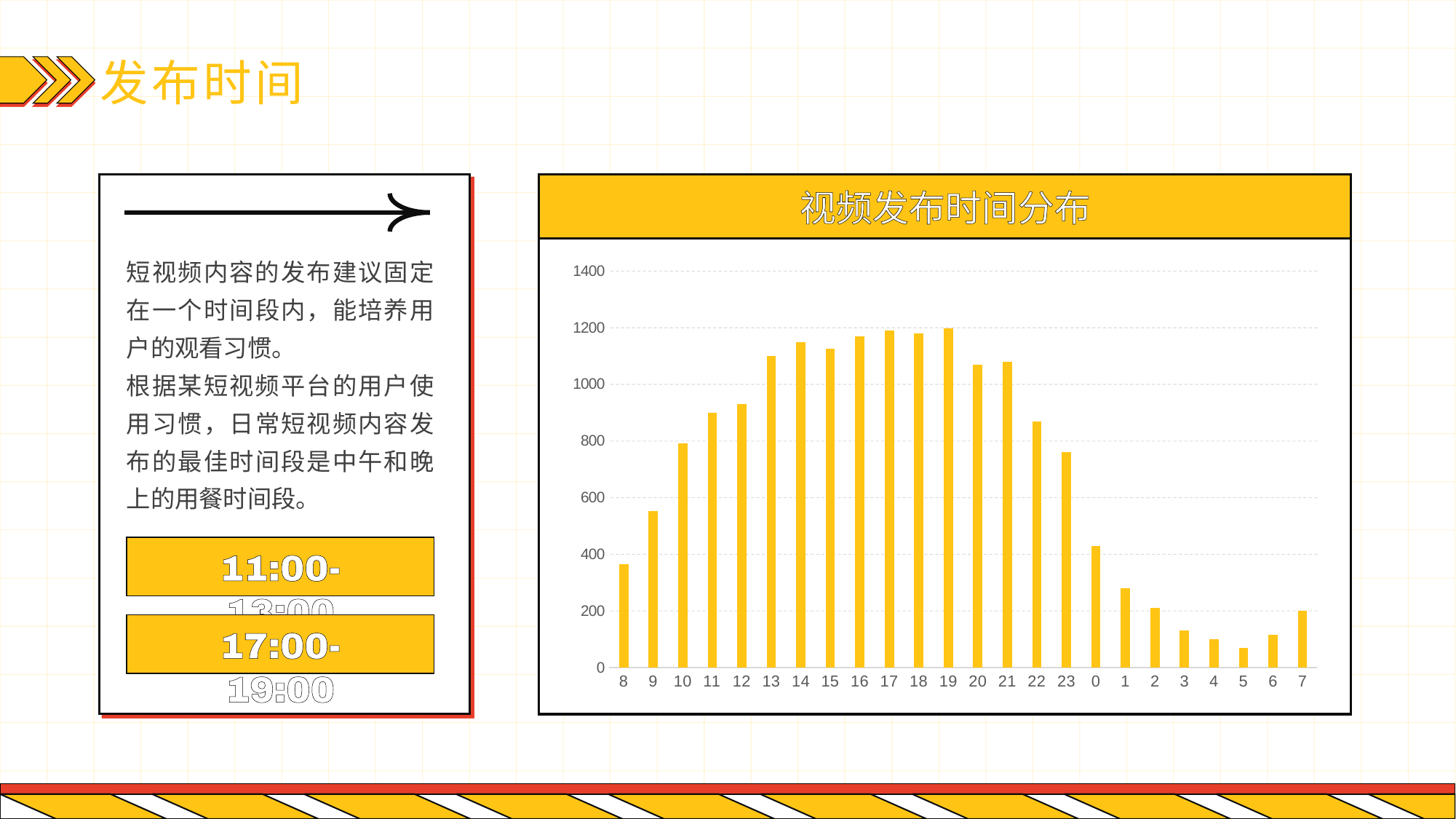

# 发布时间

视频发布时间分布
短视频内容的发布建议固定在一个时间段内，能培养用户的观看习惯。
根据某短视频平台的用户使用习惯，日常短视频内容发布的最佳时间段是中午和晚上的用餐时间段。

### Chart

| Category | 系列 1 |
|---|---|
| 8 | 365.0 |
| 9 | 552.0 |
| 10 | 791.0 |
| 11 | 900.0 |
| 12 | 930.0 |
| 13 | 1100.0 |
| 14 | 1150.0 |
| 15 | 1125.0 |
| 16 | 1170.0 |
| 17 | 1190.0 |
| 18 | 1180.0 |
| 19 | 1199.0 |
| 20 | 1070.0 |
| 21 | 1080.0 |
| 22 | 870.0 |
| 23 | 760.0 |
| 0 | 430.0 |
| 1 | 280.0 |
| 2 | 210.0 |
| 3 | 130.0 |
| 4 | 100.0 |
| 5 | 70.0 |
| 6 | 115.0 |
| 7 | 200.0 |
11:00-13:00

17:00-19:00